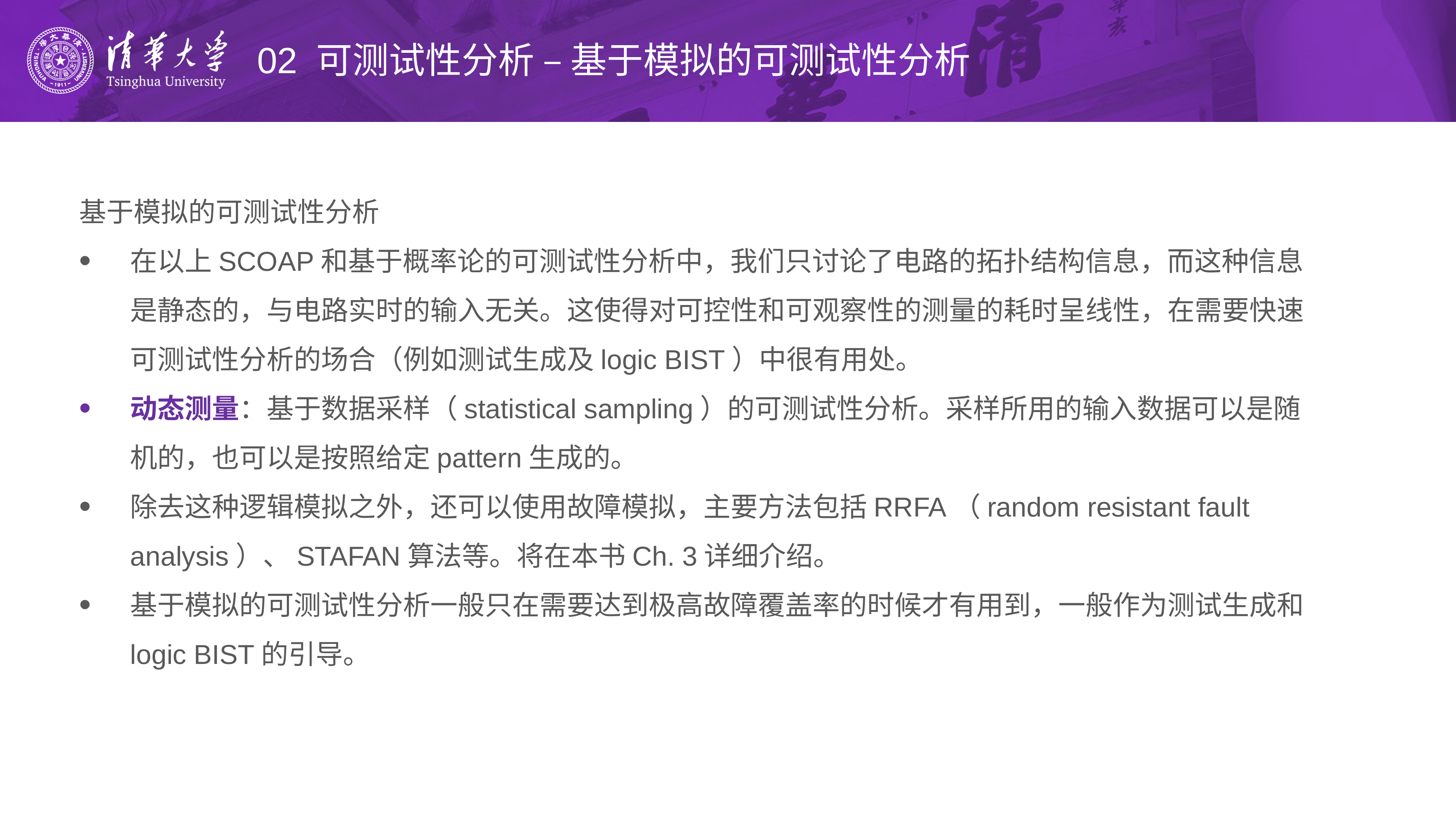

# 02 可测试性分析 – 基于模拟的可测试性分析
基于模拟的可测试性分析
在以上SCOAP和基于概率论的可测试性分析中，我们只讨论了电路的拓扑结构信息，而这种信息是静态的，与电路实时的输入无关。这使得对可控性和可观察性的测量的耗时呈线性，在需要快速可测试性分析的场合（例如测试生成及logic BIST）中很有用处。
动态测量：基于数据采样（statistical sampling）的可测试性分析。采样所用的输入数据可以是随机的，也可以是按照给定pattern生成的。
除去这种逻辑模拟之外，还可以使用故障模拟，主要方法包括RRFA（random resistant fault analysis）、STAFAN算法等。将在本书Ch. 3详细介绍。
基于模拟的可测试性分析一般只在需要达到极高故障覆盖率的时候才有用到，一般作为测试生成和logic BIST的引导。